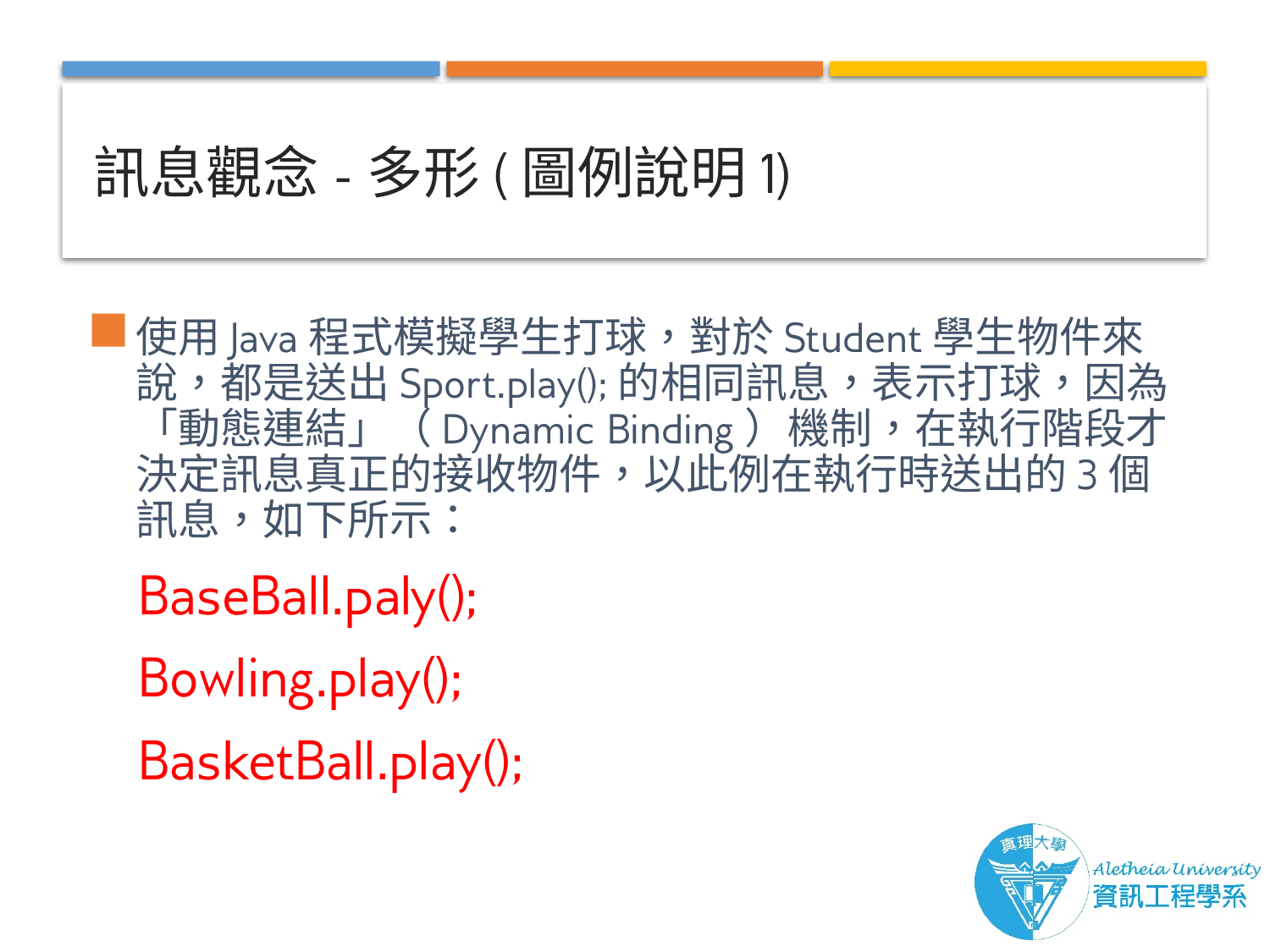

# 訊息觀念-多形(圖例說明1)
使用Java程式模擬學生打球，對於Student學生物件來說，都是送出Sport.play();的相同訊息，表示打球，因為「動態連結」（Dynamic Binding）機制，在執行階段才決定訊息真正的接收物件，以此例在執行時送出的3個訊息，如下所示：
BaseBall.paly();
Bowling.play();
BasketBall.play();